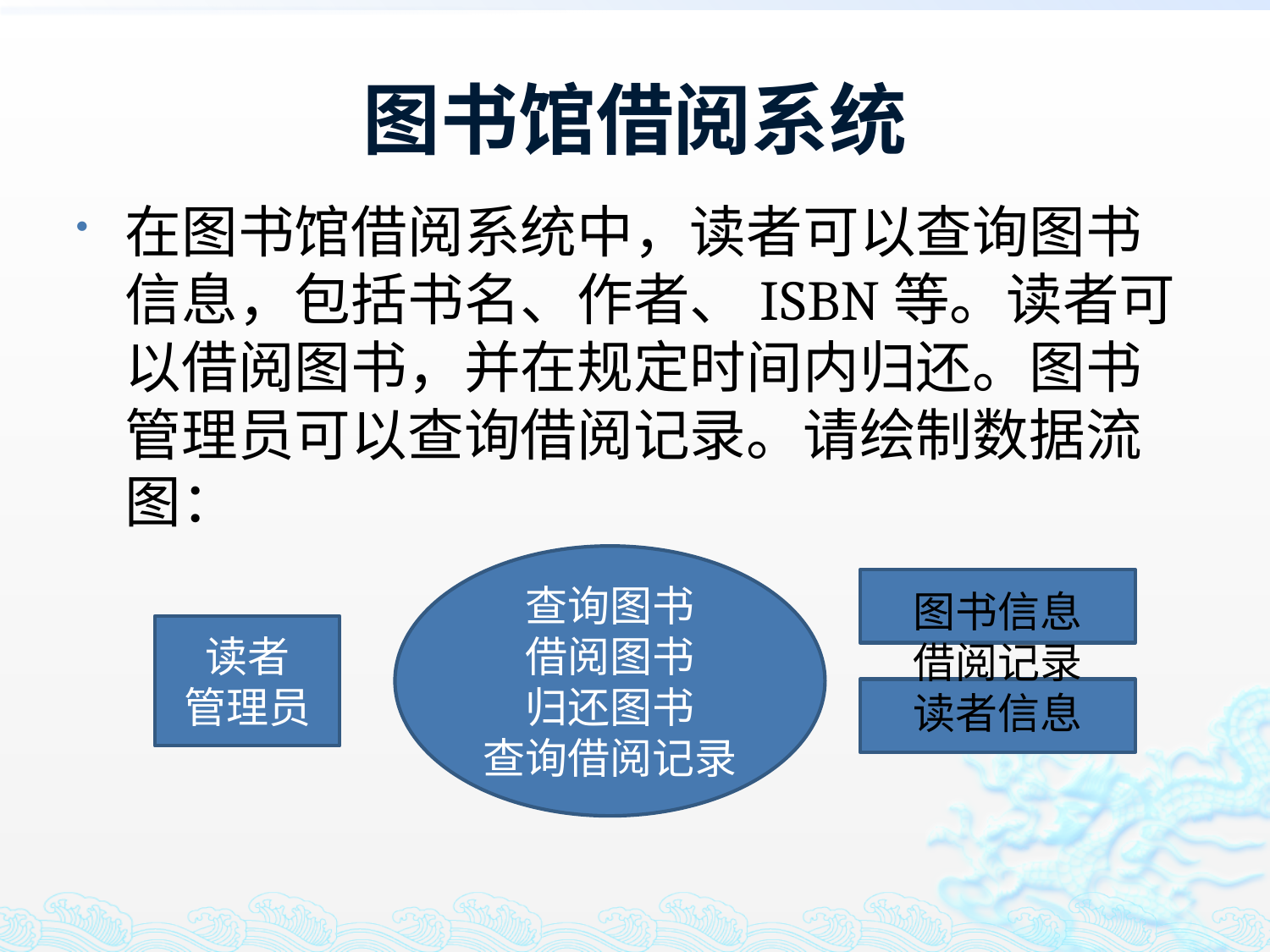

# 图书馆借阅系统
在图书馆借阅系统中，读者可以查询图书信息，包括书名、作者、ISBN等。读者可以借阅图书，并在规定时间内归还。图书管理员可以查询借阅记录。请绘制数据流图：
图书信息
借阅记录
读者信息
查询图书
借阅图书
归还图书
查询借阅记录
读者
管理员